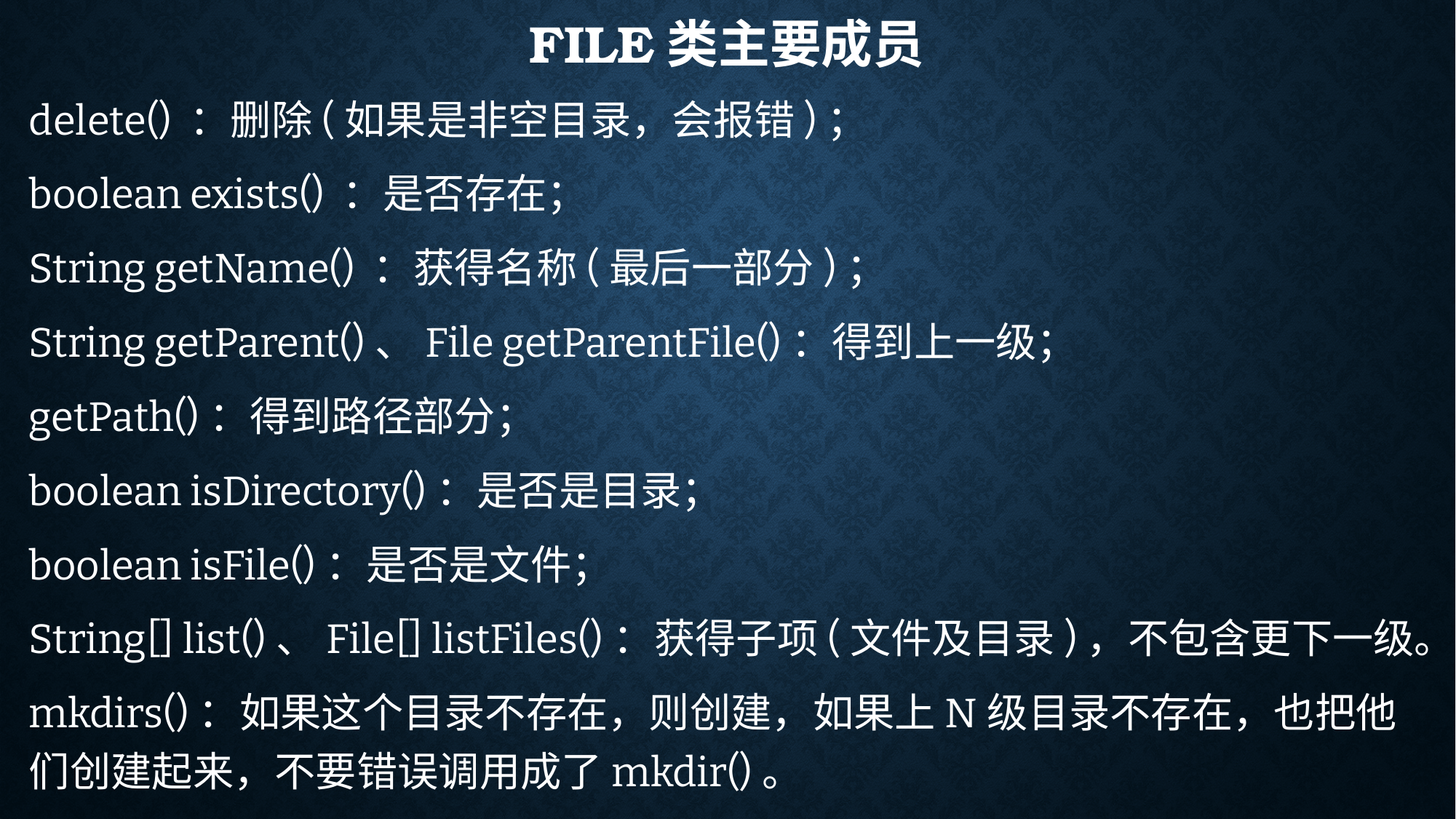

# File类主要成员
delete() ：删除(如果是非空目录，会报错)；
boolean exists() ：是否存在；
String getName() ：获得名称(最后一部分)；
String getParent()、File getParentFile()：得到上一级；
getPath()：得到路径部分；
boolean isDirectory()：是否是目录；
boolean isFile()：是否是文件；
String[] list()、File[] listFiles()：获得子项(文件及目录)，不包含更下一级。
mkdirs()：如果这个目录不存在，则创建，如果上N级目录不存在，也把他们创建起来，不要错误调用成了mkdir()。